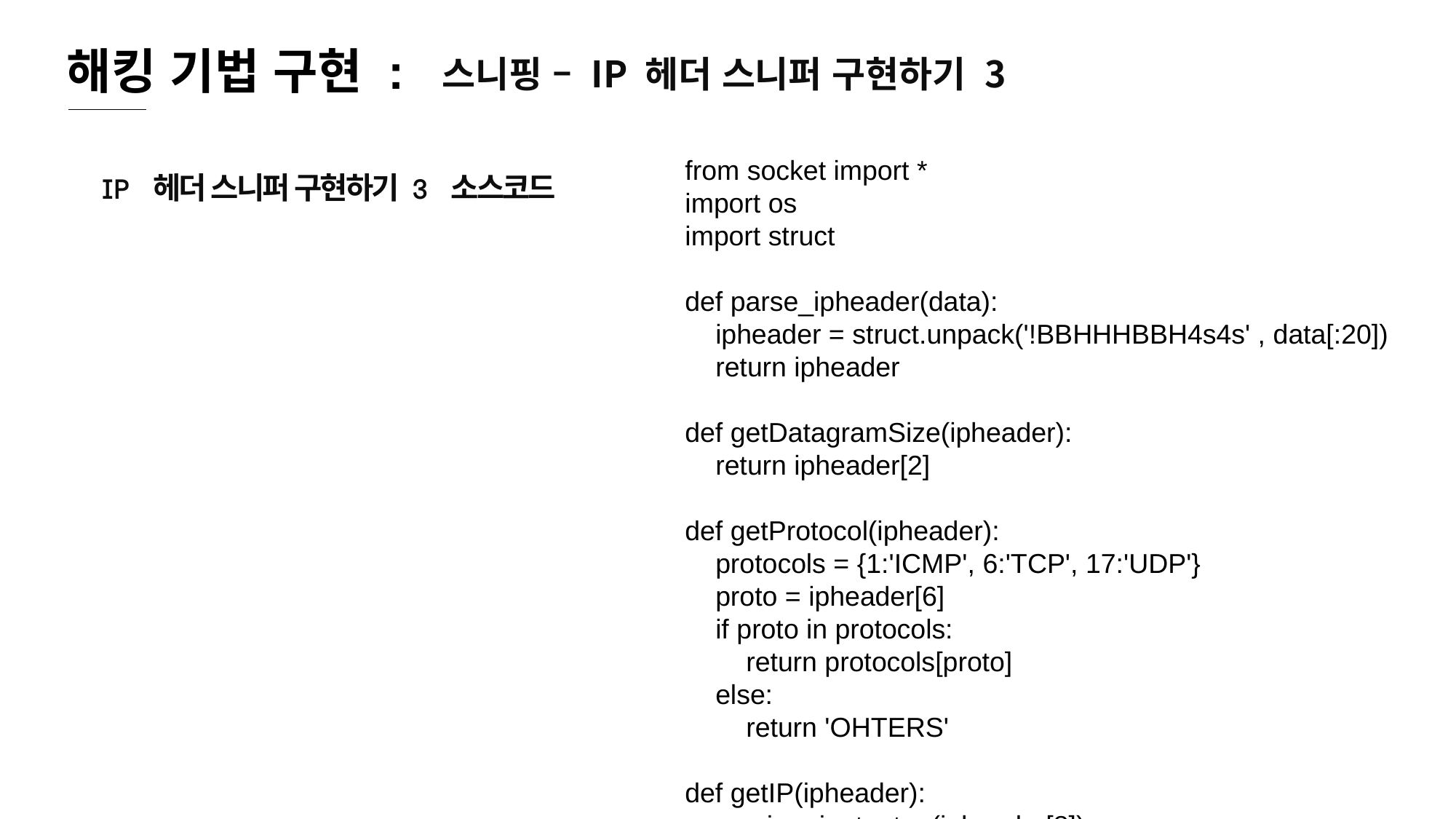

해킹 기법 구현 :
스니핑 – IP 헤더 스니퍼 구현하기 3
IP 헤더 스니퍼 구현하기 3 소스코드
from socket import *
import os
import struct
def parse_ipheader(data):
    ipheader = struct.unpack('!BBHHHBBH4s4s' , data[:20])
    return ipheader
def getDatagramSize(ipheader):
    return ipheader[2]

def getProtocol(ipheader):
    protocols = {1:'ICMP', 6:'TCP', 17:'UDP'}
    proto = ipheader[6]
    if proto in protocols:
        return protocols[proto]
    else:
        return 'OHTERS'

def getIP(ipheader):
    src_ip = inet_ntoa(ipheader[8])
    dest_ip = inet_ntoa(ipheader[9])
    return (src_ip, dest_ip)

def recvData(sock):
    data = ''
    try:
        data = sock.recvfrom(65565)
    except timeout:
        data = ''

    return data[0]

def sniffing(host):
    if os.name == 'nt':
        sock_protocol = IPPROTO_IP
    else:
        sock_protocol = IPPROTO_ICMP

    sniffer = socket(AF_INET, SOCK_RAW, sock_protocol)
    sniffer.bind((host, 0))
    sniffer.setsockopt(IPPROTO_IP, IP_HDRINCL, 1)

    if os.name == 'nt':
        sniffer.ioctl(SIO_RCVALL, RCVALL_ON)

    count = 1
    try:
        while True:
            data = recvData(sniffer)
            ipheader = parse_ipheader(data[:20])
            datagramSize = getDatagramSize(ipheader)
            protocol = getProtocol(ipheader)
            src_ip, dest_ip = getIP(ipheader)
            print('\nSNIFFED [%d] ++++++++++++++' %count)
            print('Datagram SIZE:\t%s' %str(datagramSize))
            print('Protocol:\t%s' %protocol)
            print('Source IP:\t%s' %src_ip)
            print('Destination IP:\t%s' %dest_ip)
            count += 1
    except KeyboardInterrupt: # Ctrl-C key input
        if os.name == 'nt':
            sniffer.ioctl(SIO_RCVALL, RCVALL_OFF)

def main():
    host = gethostbyname(gethostname())
    print('START SNIFFING at [%s]' %host)
    sniffing(host)

if __name__ == '__main__':
    main()